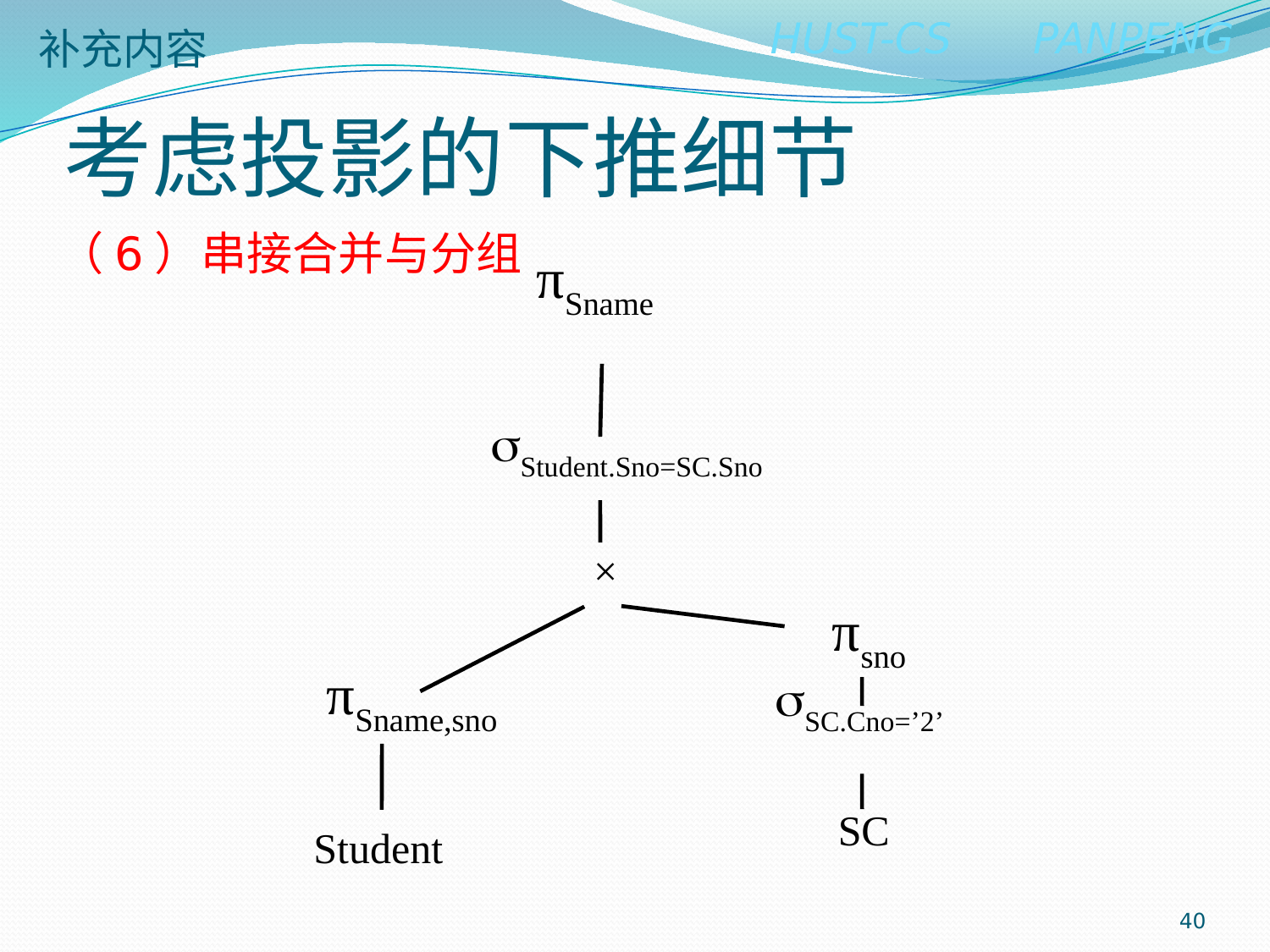

补充内容
# 考虑投影的下推细节
（6）串接合并与分组
πSname

σStudent.Sno=SC.Sno

×

πsno
πSname,sno
σSC.Cno=’2’

SC
Student
40